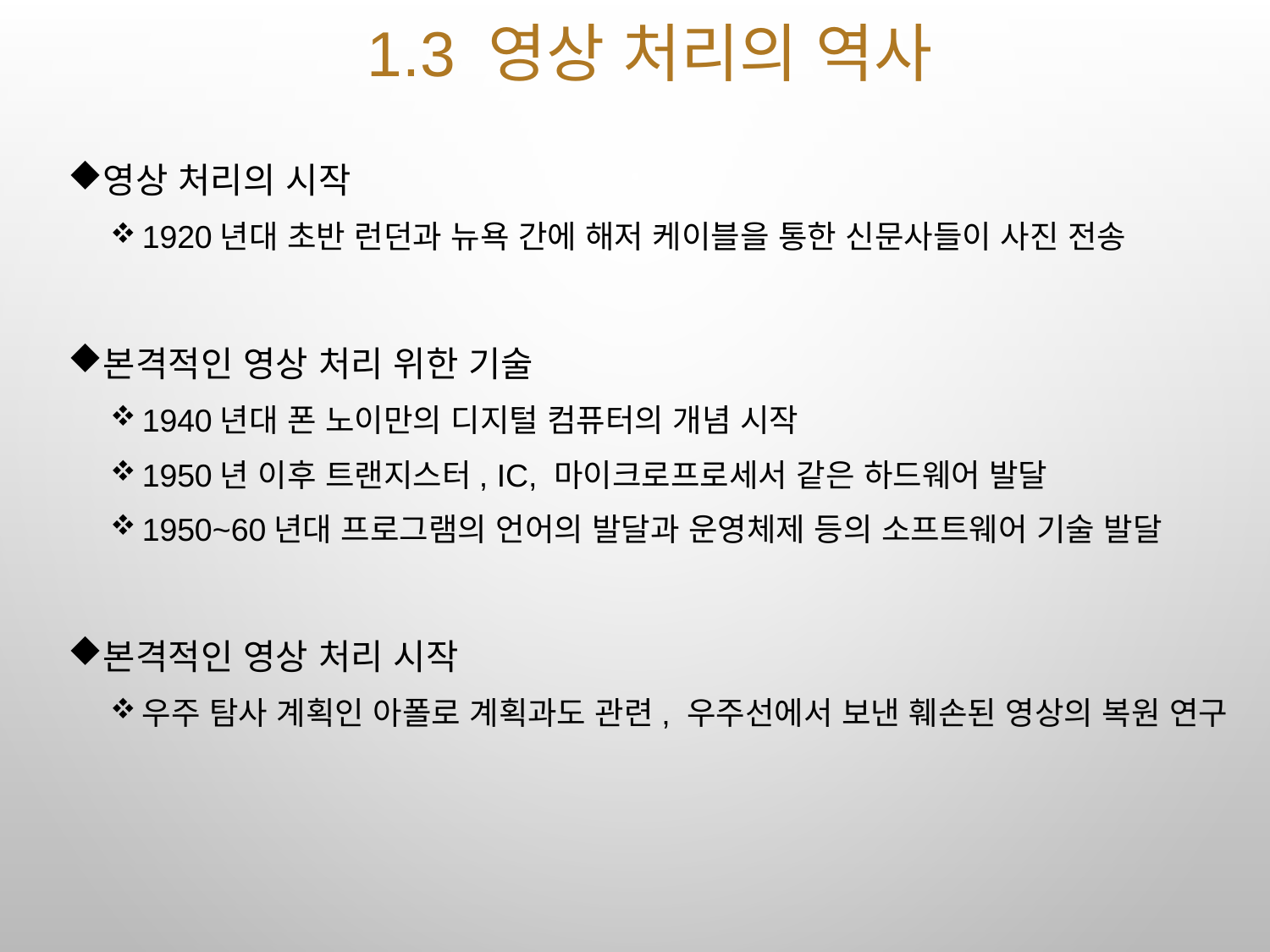

# 1.3 영상 처리의 역사
영상 처리의 시작
1920년대 초반 런던과 뉴욕 간에 해저 케이블을 통한 신문사들이 사진 전송

본격적인 영상 처리 위한 기술
1940년대 폰 노이만의 디지털 컴퓨터의 개념 시작
1950년 이후 트랜지스터, IC, 마이크로프로세서 같은 하드웨어 발달
1950~60년대 프로그램의 언어의 발달과 운영체제 등의 소프트웨어 기술 발달

본격적인 영상 처리 시작
우주 탐사 계획인 아폴로 계획과도 관련, 우주선에서 보낸 훼손된 영상의 복원 연구